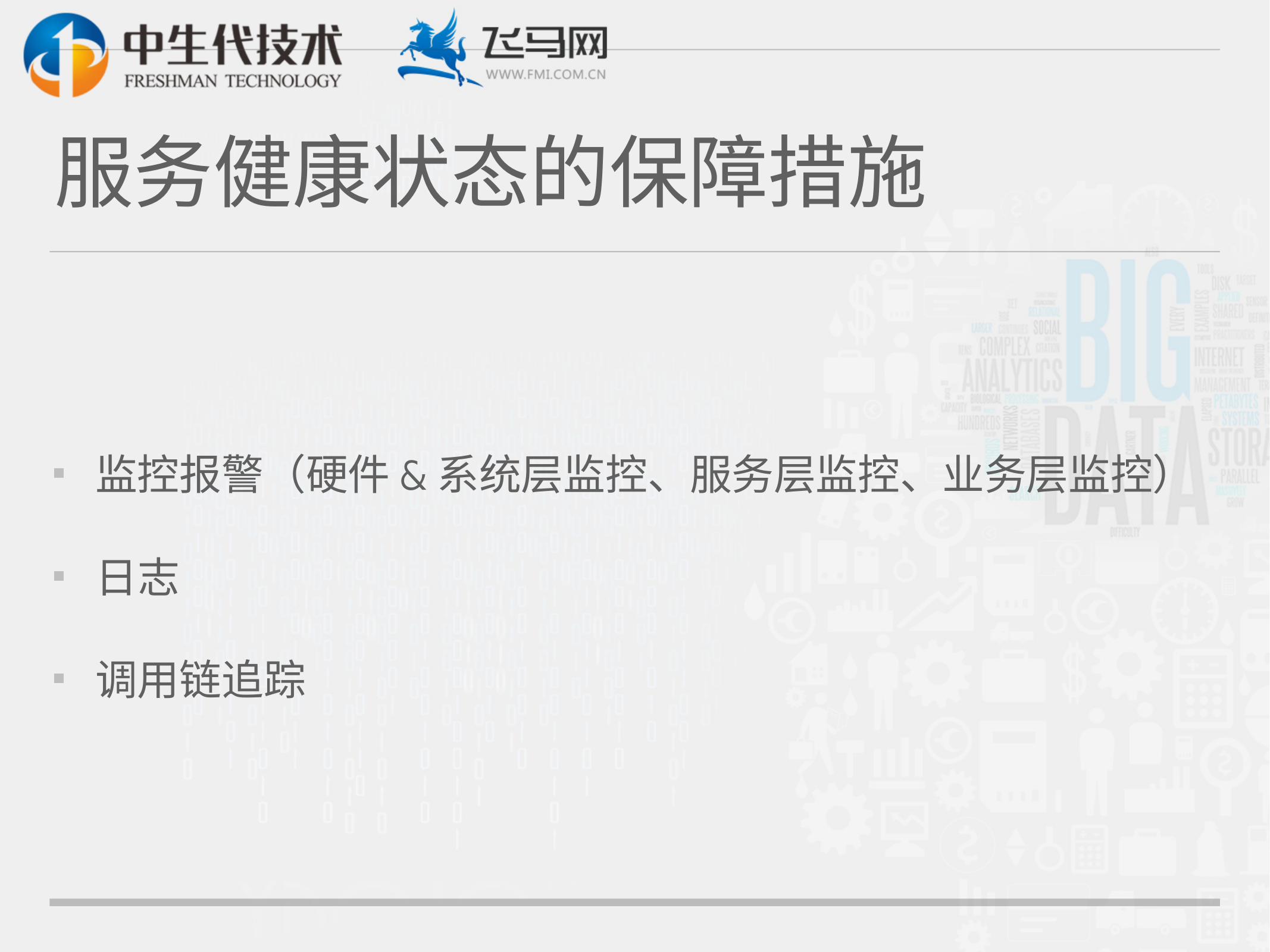

# 服务健康状态的保障措施
监控报警（硬件&系统层监控、服务层监控、业务层监控）
日志
调用链追踪